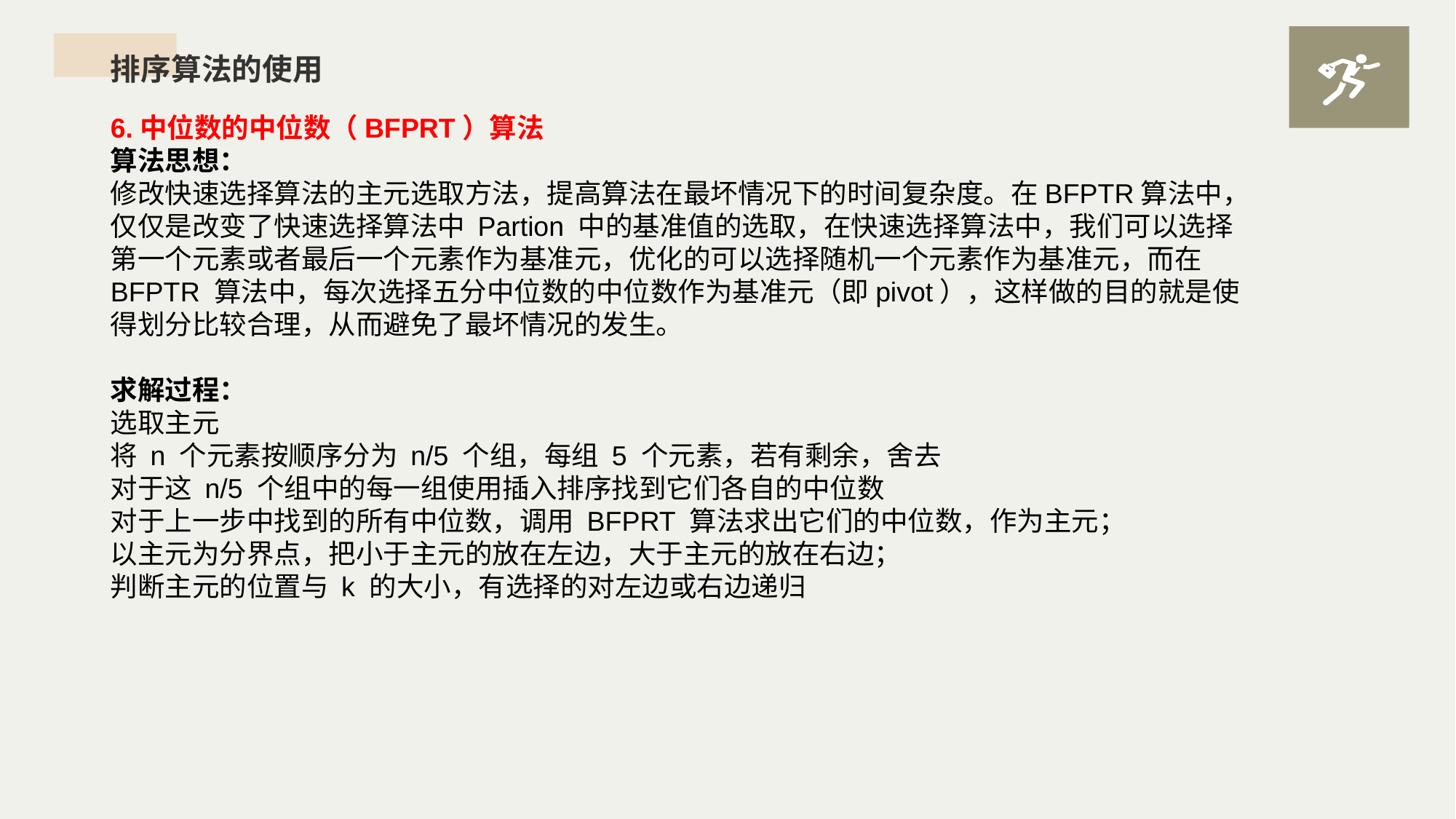

排序算法的使用

6.中位数的中位数（BFPRT）算法
算法思想：
修改快速选择算法的主元选取方法，提高算法在最坏情况下的时间复杂度。在BFPTR算法中，仅仅是改变了快速选择算法中 Partion 中的基准值的选取，在快速选择算法中，我们可以选择第一个元素或者最后一个元素作为基准元，优化的可以选择随机一个元素作为基准元，而在 BFPTR 算法中，每次选择五分中位数的中位数作为基准元（即pivot），这样做的目的就是使得划分比较合理，从而避免了最坏情况的发生。

求解过程：
选取主元
将 n 个元素按顺序分为 n/5 个组，每组 5 个元素，若有剩余，舍去
对于这 n/5 个组中的每一组使用插入排序找到它们各自的中位数
对于上一步中找到的所有中位数，调用 BFPRT 算法求出它们的中位数，作为主元；
以主元为分界点，把小于主元的放在左边，大于主元的放在右边；
判断主元的位置与 k 的大小，有选择的对左边或右边递归